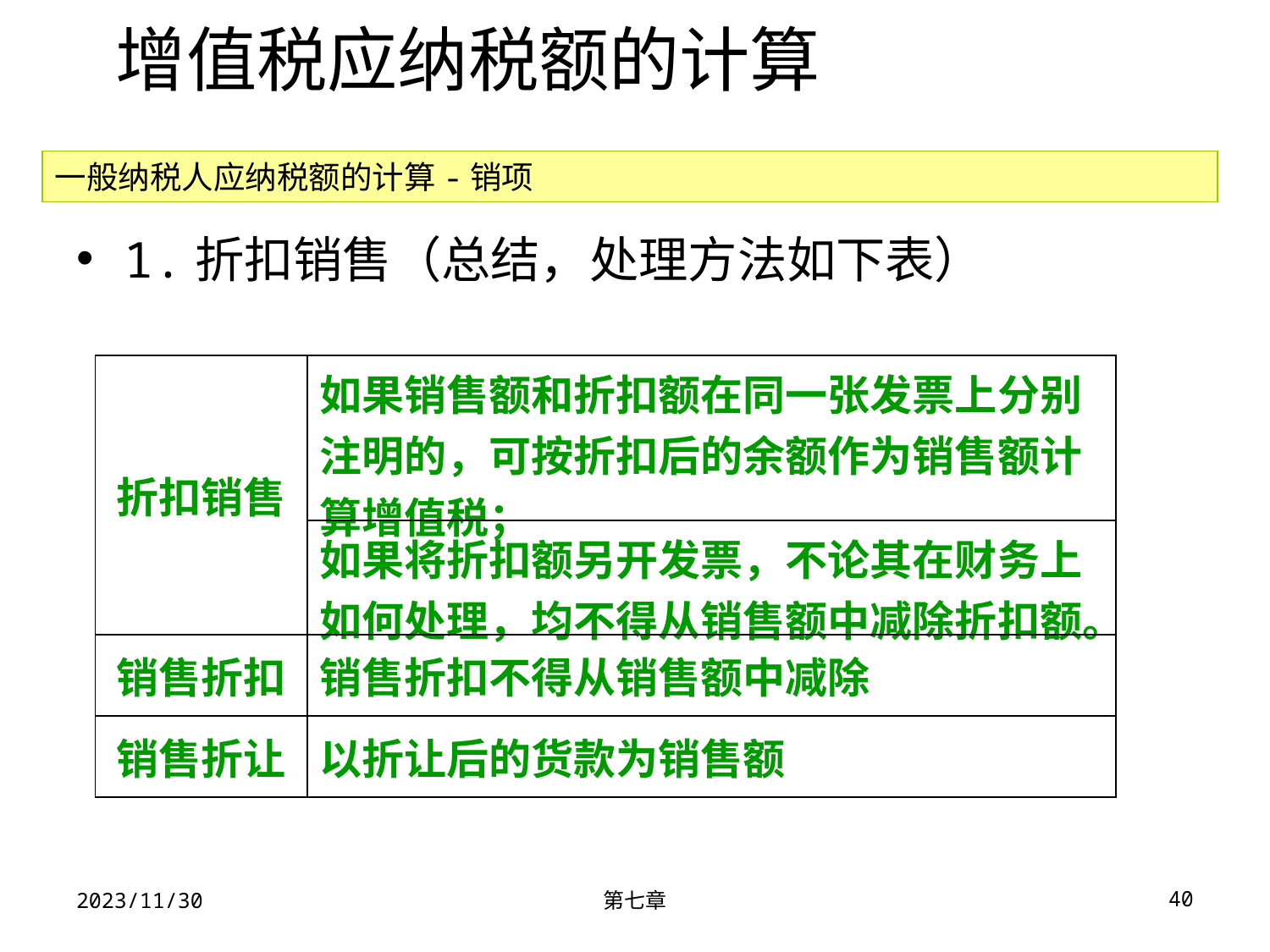

# 增值税应纳税额的计算
一般纳税人应纳税额的计算-销项
1.折扣销售（总结，处理方法如下表）
| 折扣销售 | 如果销售额和折扣额在同一张发票上分别注明的，可按折扣后的余额作为销售额计算增值税； |
| --- | --- |
|  | 如果将折扣额另开发票，不论其在财务上如何处理，均不得从销售额中减除折扣额。 |
| 销售折扣 | 销售折扣不得从销售额中减除 |
| 销售折让 | 以折让后的货款为销售额 |
2023/11/30
第七章
40